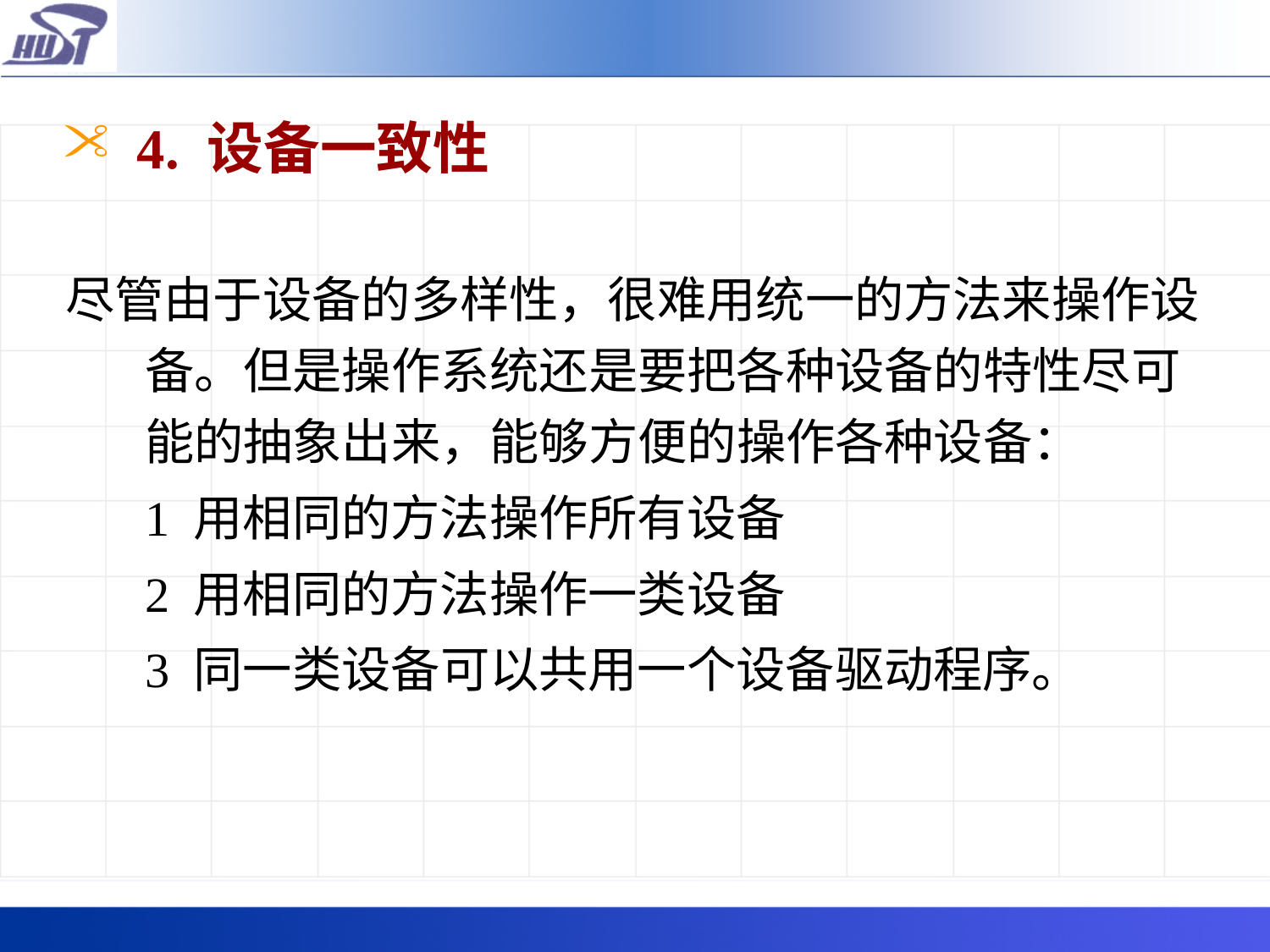

# 4. 设备一致性
尽管由于设备的多样性，很难用统一的方法来操作设备。但是操作系统还是要把各种设备的特性尽可能的抽象出来，能够方便的操作各种设备：
	1 用相同的方法操作所有设备
	2 用相同的方法操作一类设备
	3 同一类设备可以共用一个设备驱动程序。